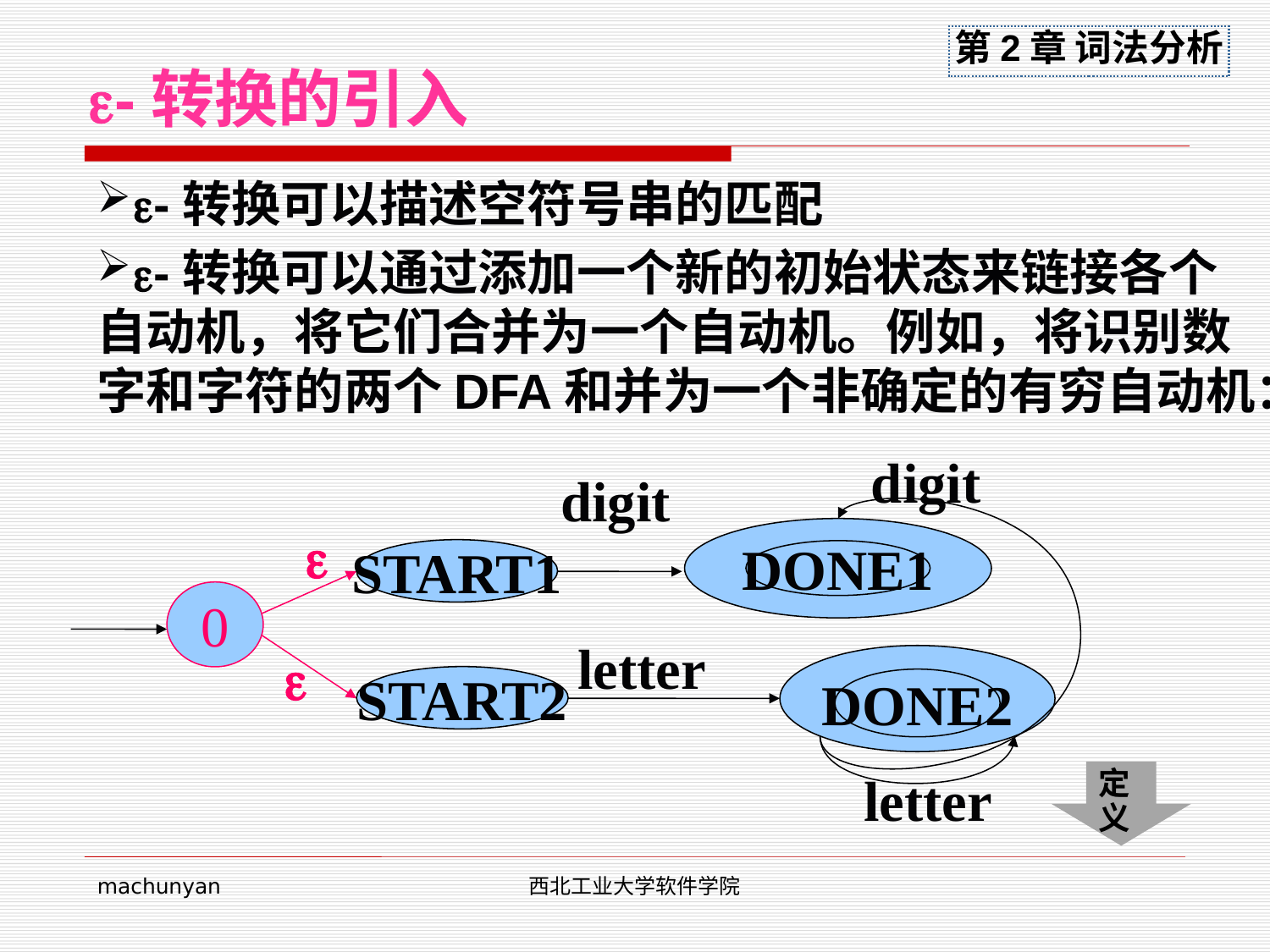

ε-转换的引入
ε-转换可以描述空符号串的匹配
ε-转换可以通过添加一个新的初始状态来链接各个自动机，将它们合并为一个自动机。例如，将识别数字和字符的两个DFA和并为一个非确定的有穷自动机：
digit
digit

DONE1
ε
START1

0

letter

DONE2
ε
START2

letter
定义
machunyan

西北工业大学软件学院
63